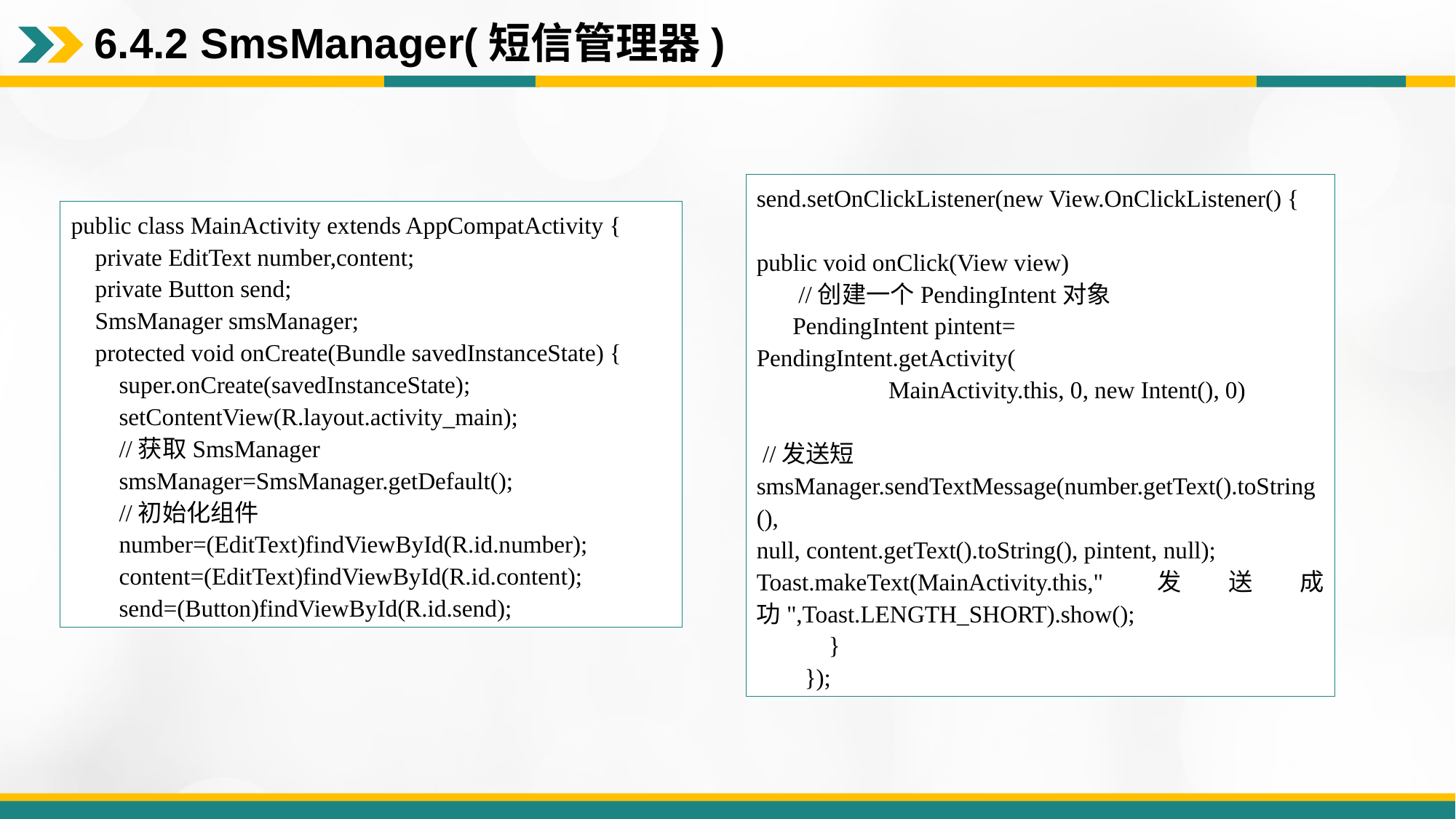

# 6.4.2 SmsManager(短信管理器)
send.setOnClickListener(new View.OnClickListener() {

public void onClick(View view)
       //创建一个PendingIntent对象
      PendingIntent pintent=
PendingIntent.getActivity(                                                                          MainActivity.this, 0, new Intent(), 0)

 //发送短
smsManager.sendTextMessage(number.getText().toString(),
null, content.getText().toString(), pintent, null);
Toast.makeText(MainActivity.this,"发送成功",Toast.LENGTH_SHORT).show();
            }
        });
public class MainActivity extends AppCompatActivity {
    private EditText number,content;
    private Button send;
    SmsManager smsManager;
    protected void onCreate(Bundle savedInstanceState) {
        super.onCreate(savedInstanceState);
        setContentView(R.layout.activity_main);
        //获取SmsManager
        smsManager=SmsManager.getDefault();
        //初始化组件
        number=(EditText)findViewById(R.id.number);
        content=(EditText)findViewById(R.id.content);
        send=(Button)findViewById(R.id.send);